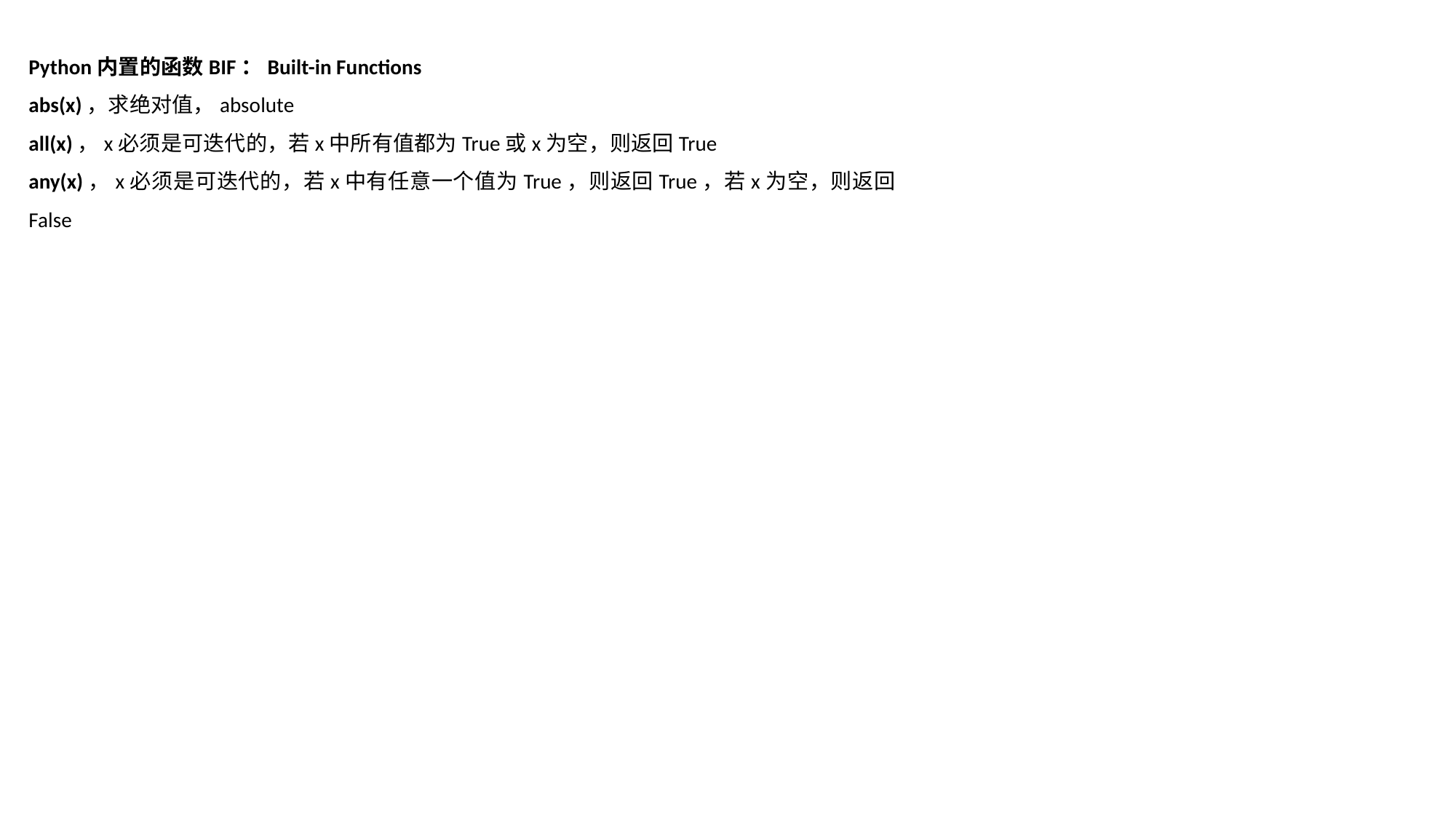

Python内置的函数BIF：Built-in Functions
abs(x)，求绝对值，absolute
all(x)，x必须是可迭代的，若x中所有值都为True或x为空，则返回True
any(x)，x必须是可迭代的，若x中有任意一个值为True，则返回True，若x为空，则返回False